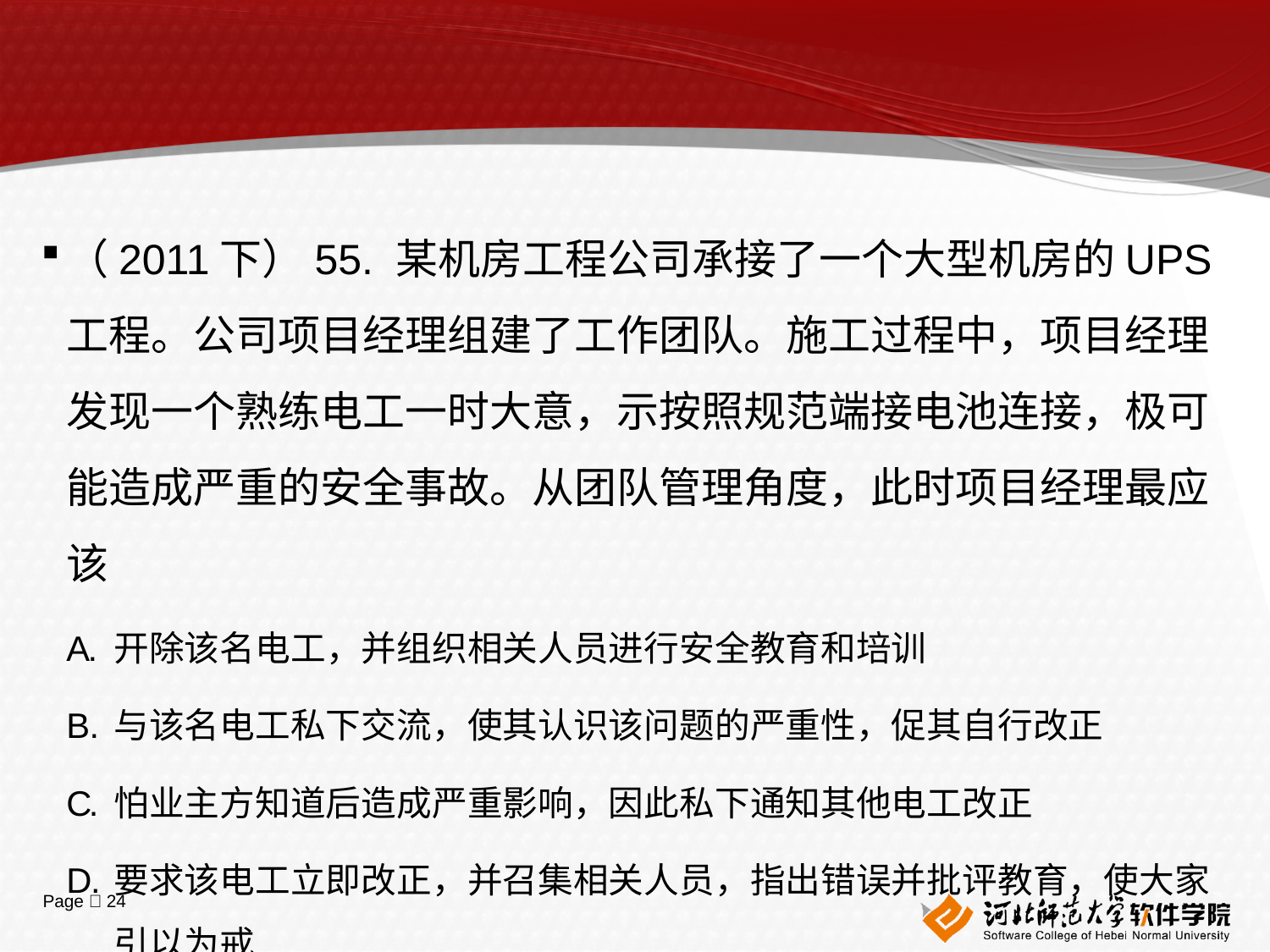

#
（2011下）55. 某机房工程公司承接了一个大型机房的UPS工程。公司项目经理组建了工作团队。施工过程中，项目经理发现一个熟练电工一时大意，示按照规范端接电池连接，极可能造成严重的安全事故。从团队管理角度，此时项目经理最应该
开除该名电工，并组织相关人员进行安全教育和培训
与该名电工私下交流，使其认识该问题的严重性，促其自行改正
怕业主方知道后造成严重影响，因此私下通知其他电工改正
要求该电工立即改正，并召集相关人员，指出错误并批评教育，使大家引以为戒